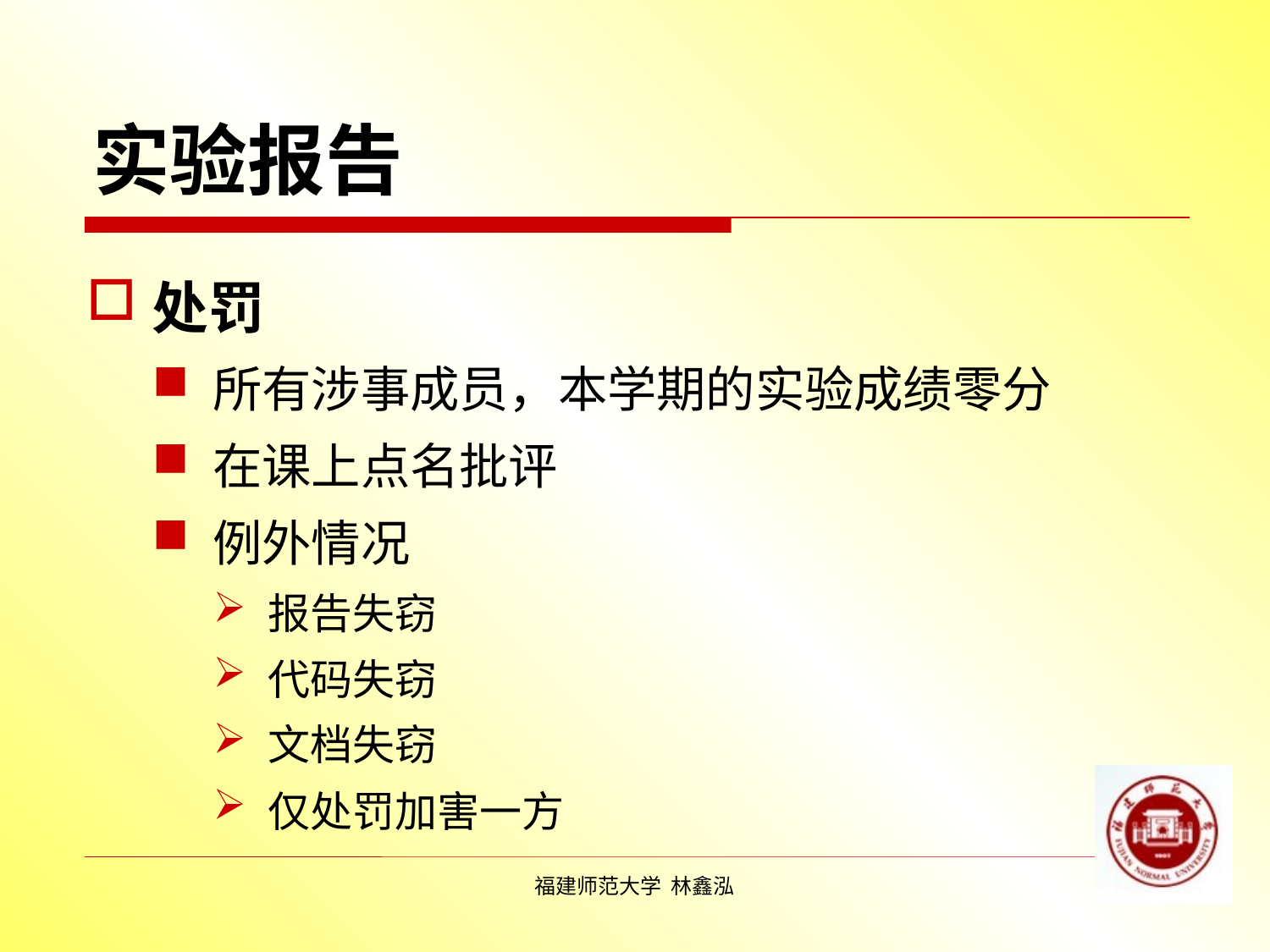

# 实验报告
处罚
所有涉事成员，本学期的实验成绩零分
在课上点名批评
例外情况
报告失窃
代码失窃
文档失窃
仅处罚加害一方
福建师范大学  林鑫泓